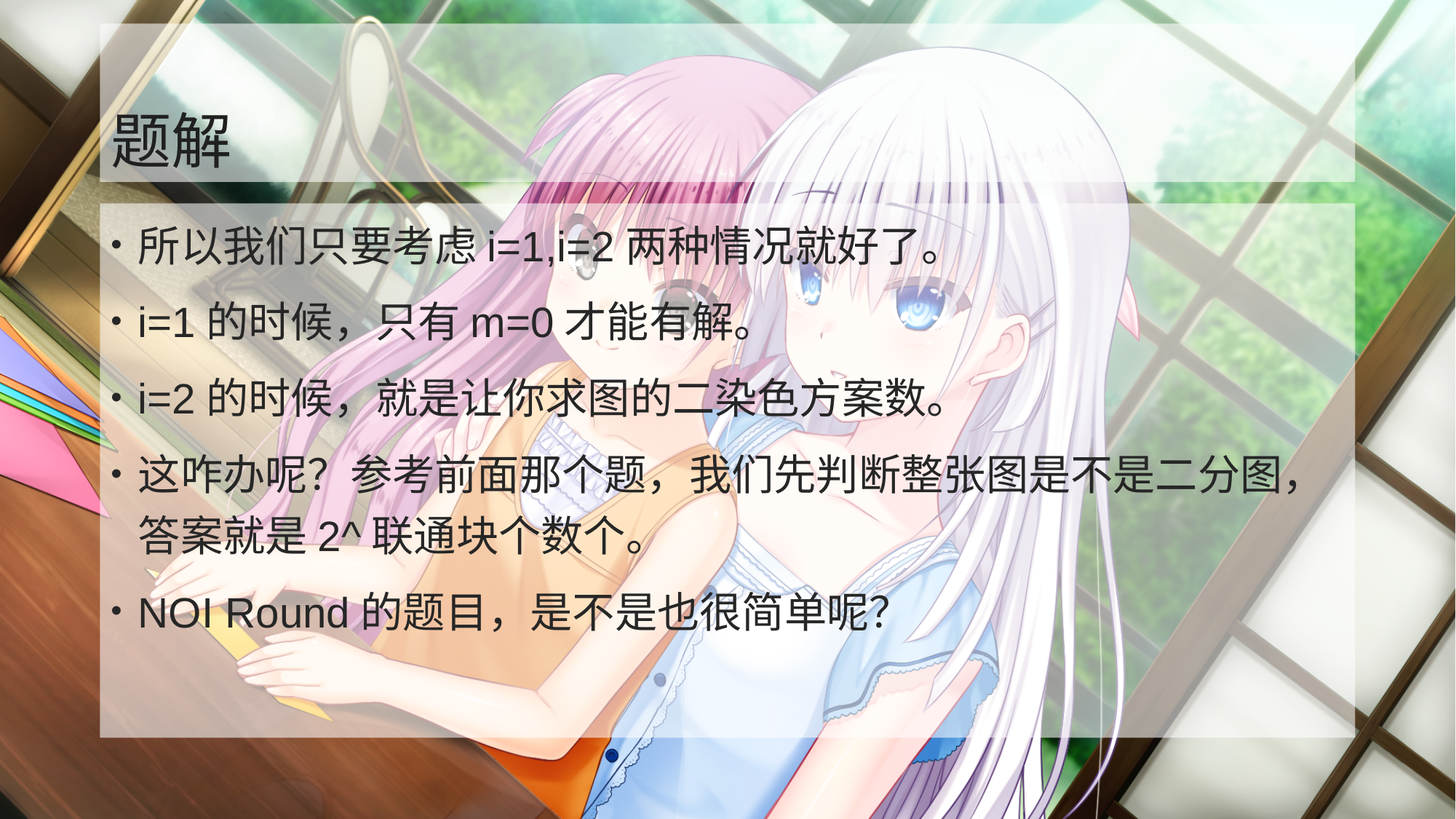

# 题解
所以我们只要考虑i=1,i=2两种情况就好了。
i=1的时候，只有m=0才能有解。
i=2的时候，就是让你求图的二染色方案数。
这咋办呢？参考前面那个题，我们先判断整张图是不是二分图，答案就是2^联通块个数个。
NOI Round的题目，是不是也很简单呢？